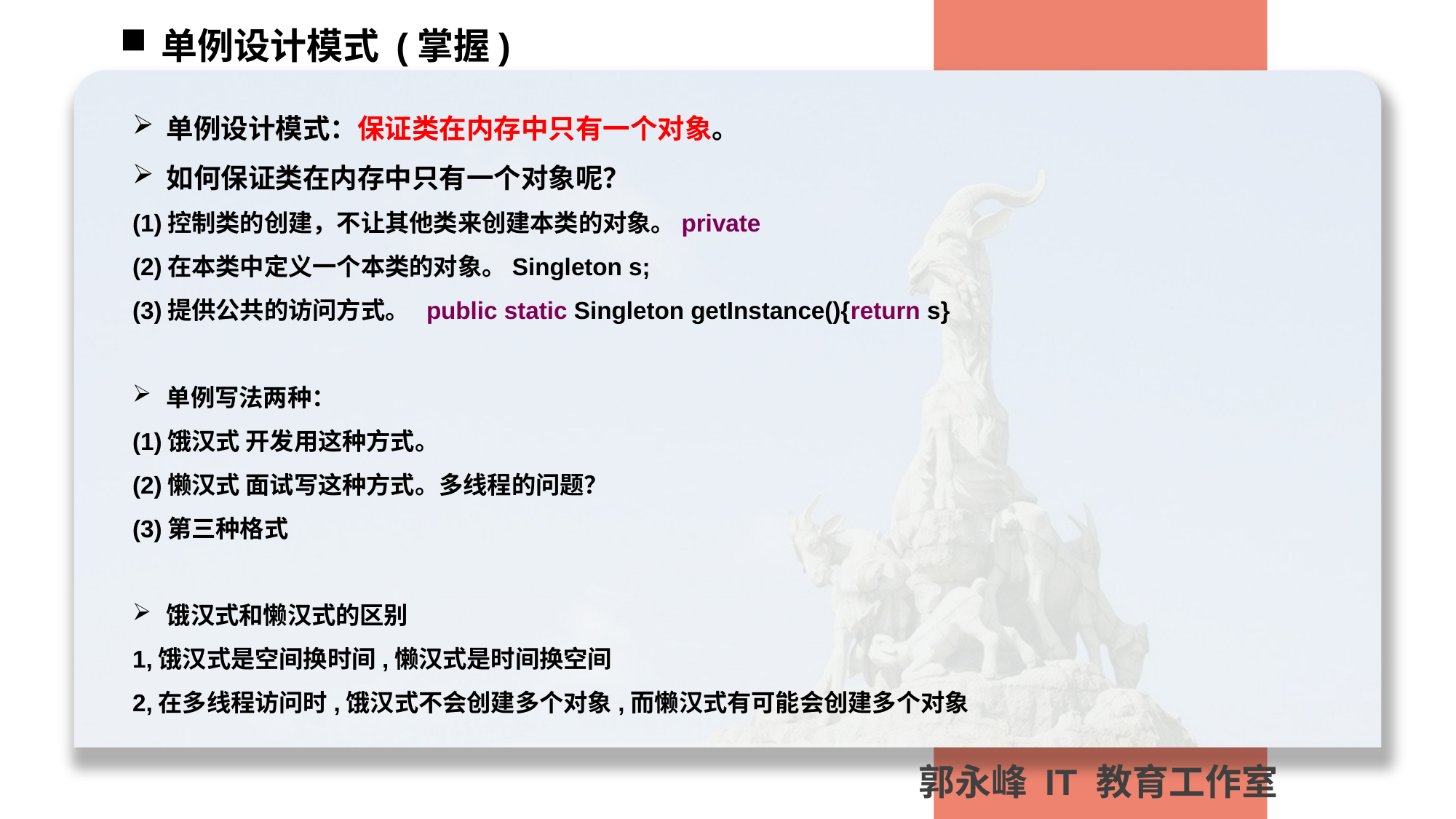

单例设计模式 (掌握)
单例设计模式：保证类在内存中只有一个对象。
如何保证类在内存中只有一个对象呢？
(1)控制类的创建，不让其他类来创建本类的对象。private
(2)在本类中定义一个本类的对象。Singleton s;
(3)提供公共的访问方式。  public static Singleton getInstance(){return s}

单例写法两种：
(1)饿汉式 开发用这种方式。
(2)懒汉式 面试写这种方式。多线程的问题？
(3)第三种格式

饿汉式和懒汉式的区别
1,饿汉式是空间换时间,懒汉式是时间换空间
2,在多线程访问时,饿汉式不会创建多个对象,而懒汉式有可能会创建多个对象